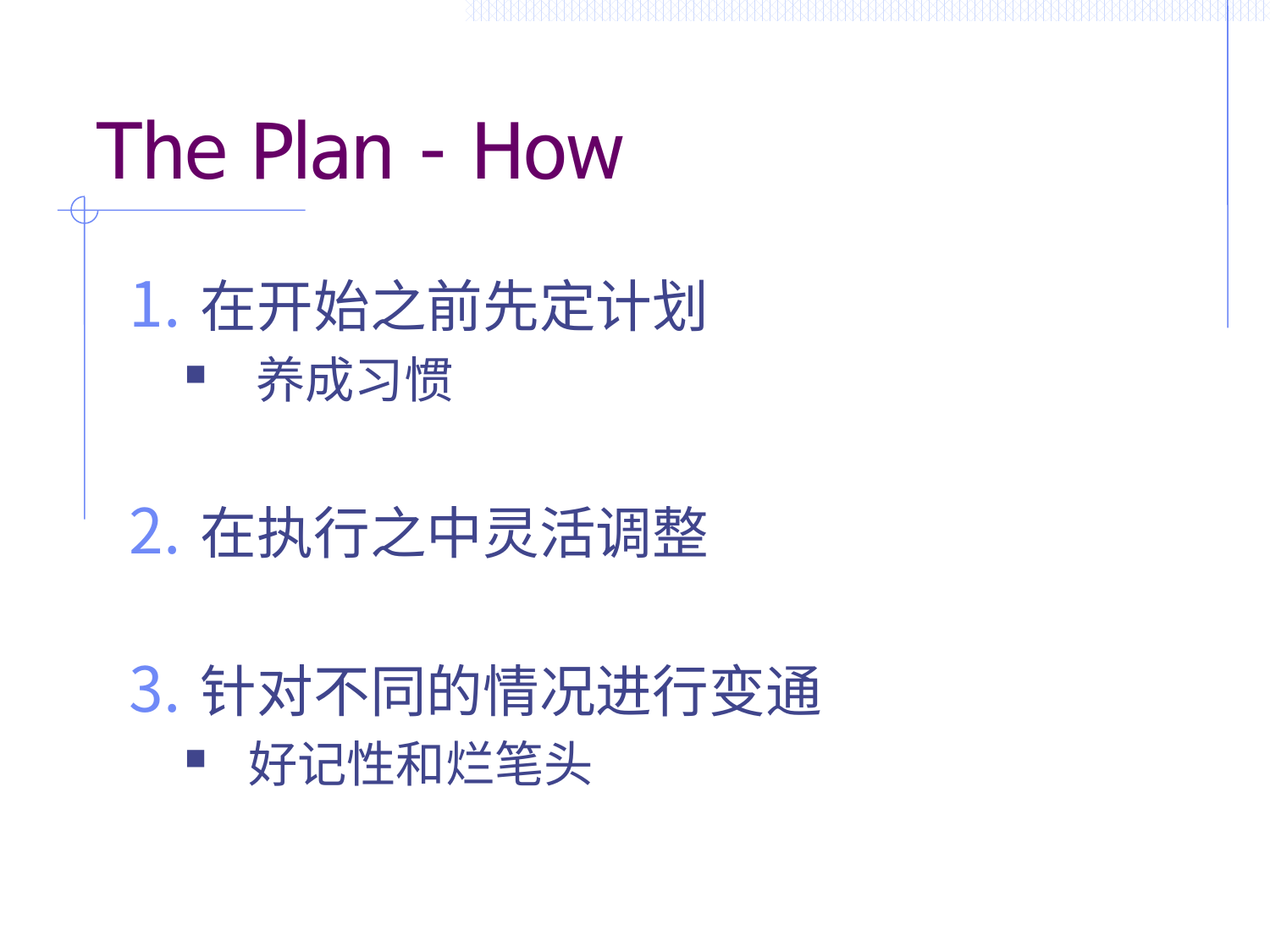

# The Plan - How
在开始之前先定计划
养成习惯

在执行之中灵活调整

针对不同的情况进行变通
好记性和烂笔头